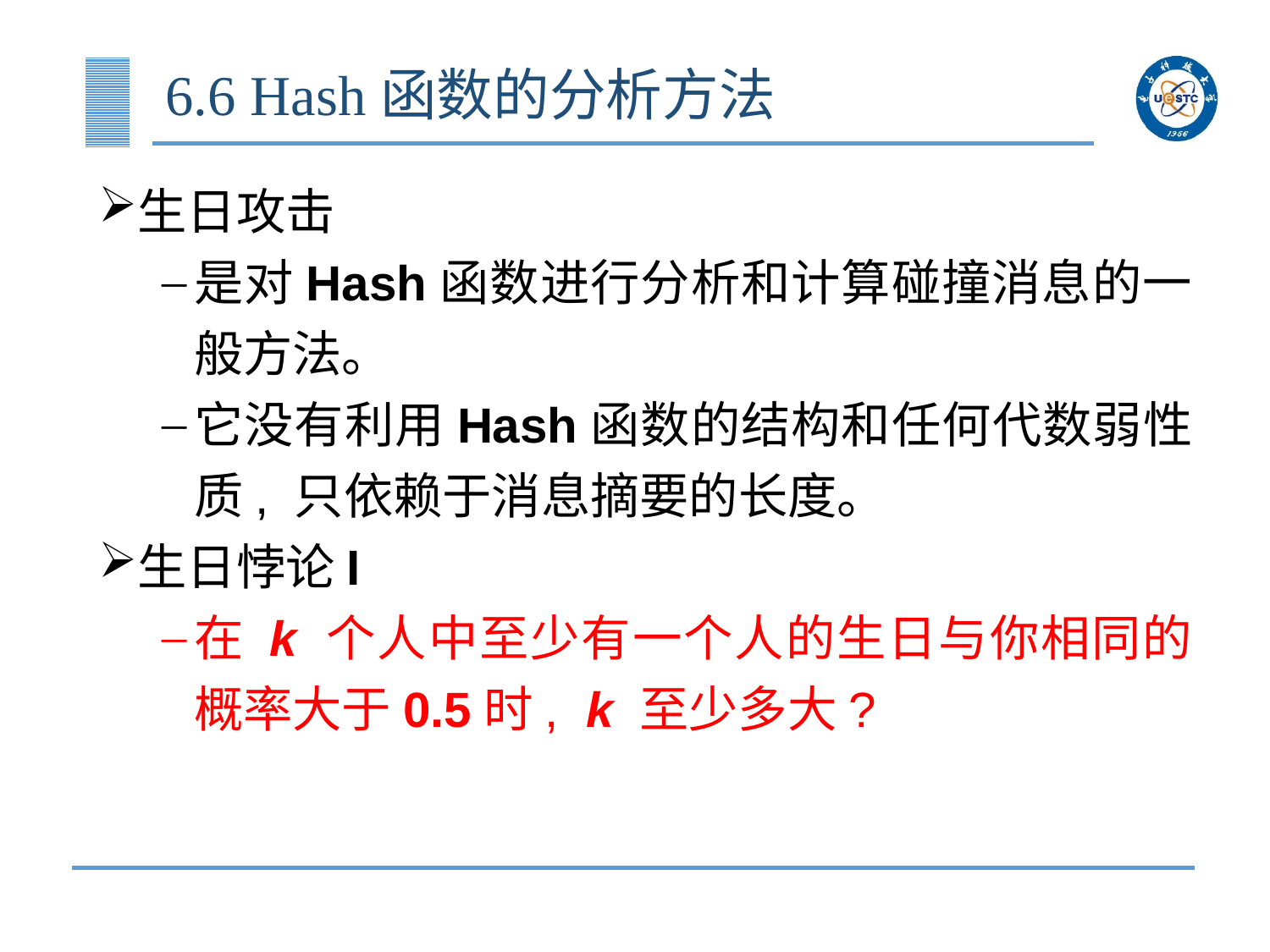

# 6.6 Hash函数的分析方法
生日攻击
是对Hash函数进行分析和计算碰撞消息的一般方法。
它没有利用Hash函数的结构和任何代数弱性质, 只依赖于消息摘要的长度。
生日悖论I
在 k 个人中至少有一个人的生日与你相同的概率大于0.5时,  k 至少多大?